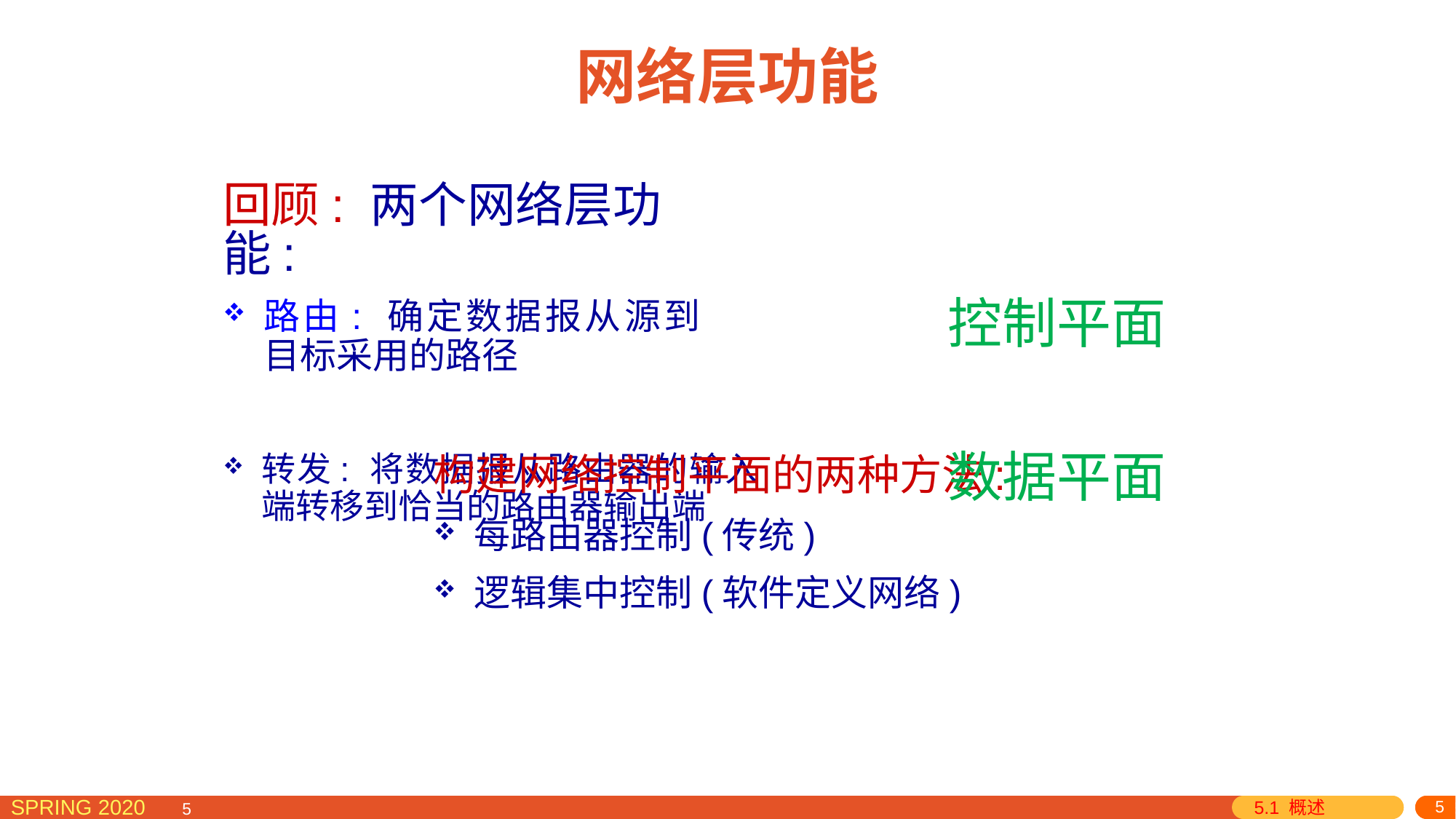

# 网络层功能
回顾: 两个网络层功能:
路由: 确定数据报从源到目标采用的路径
控制平面

构建网络控制平面的两种方法:
每路由器控制(传统)
逻辑集中控制(软件定义网络)

数据平面

转发: 将数据报从路由器的输入端转移到恰当的路由器输出端
5.1 概述